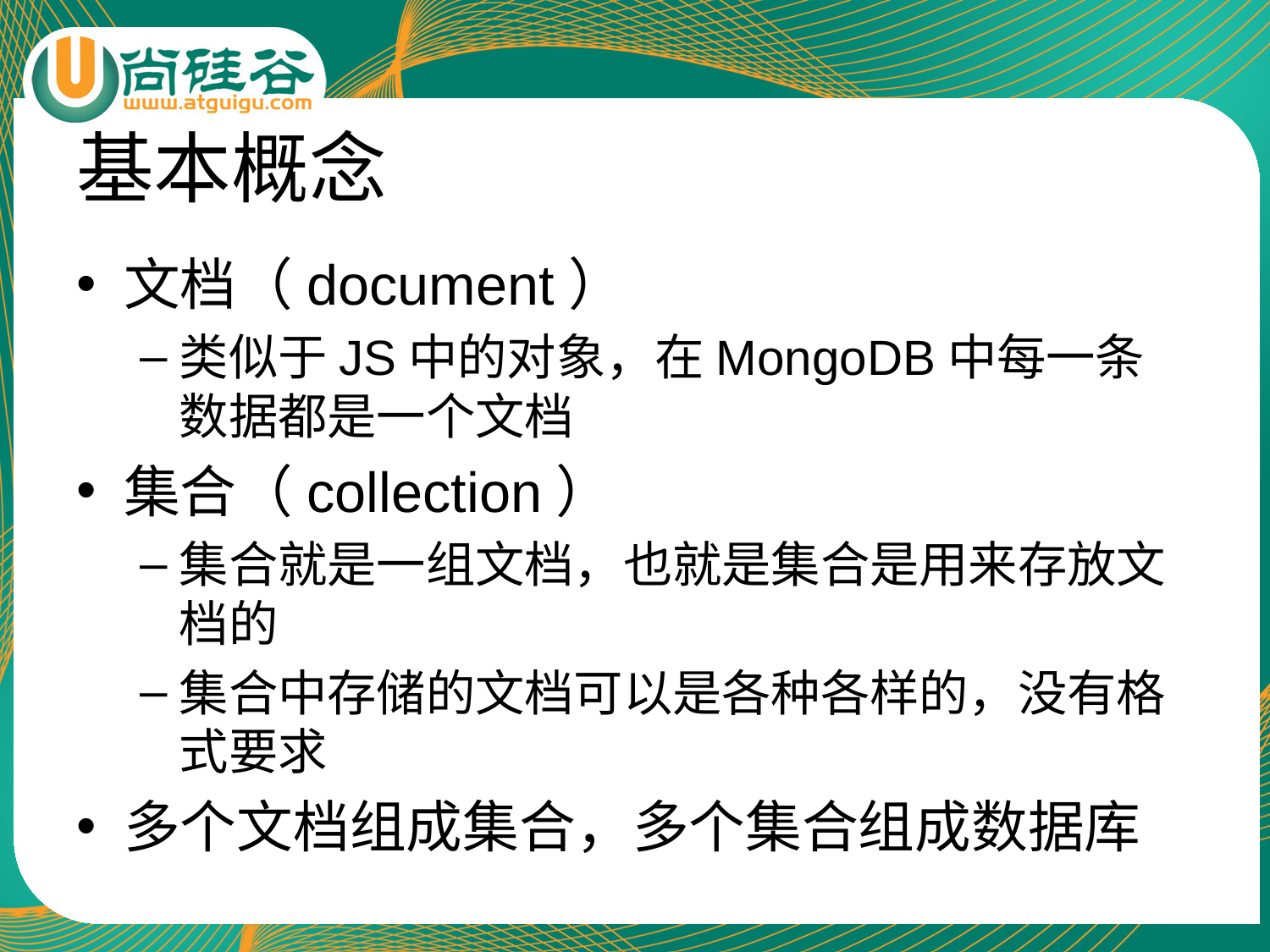

# 基本概念
文档（document）
类似于JS中的对象，在MongoDB中每一条数据都是一个文档
集合（collection）
集合就是一组文档，也就是集合是用来存放文档的
集合中存储的文档可以是各种各样的，没有格式要求
多个文档组成集合，多个集合组成数据库